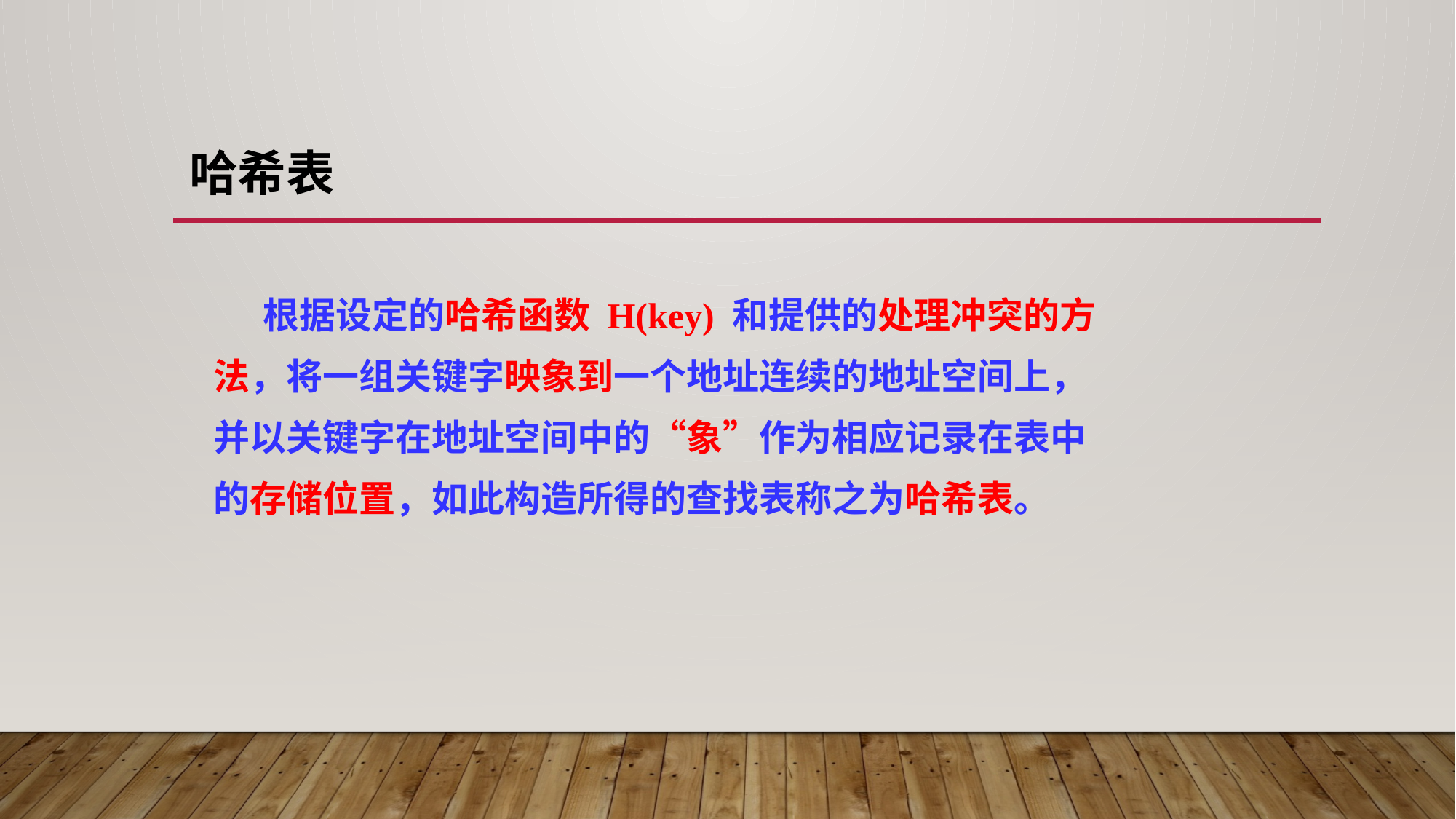

# 哈希表
     根据设定的哈希函数 H(key) 和提供的处理冲突的方法，将一组关键字映象到一个地址连续的地址空间上，并以关键字在地址空间中的“象”作为相应记录在表中的存储位置，如此构造所得的查找表称之为哈希表。